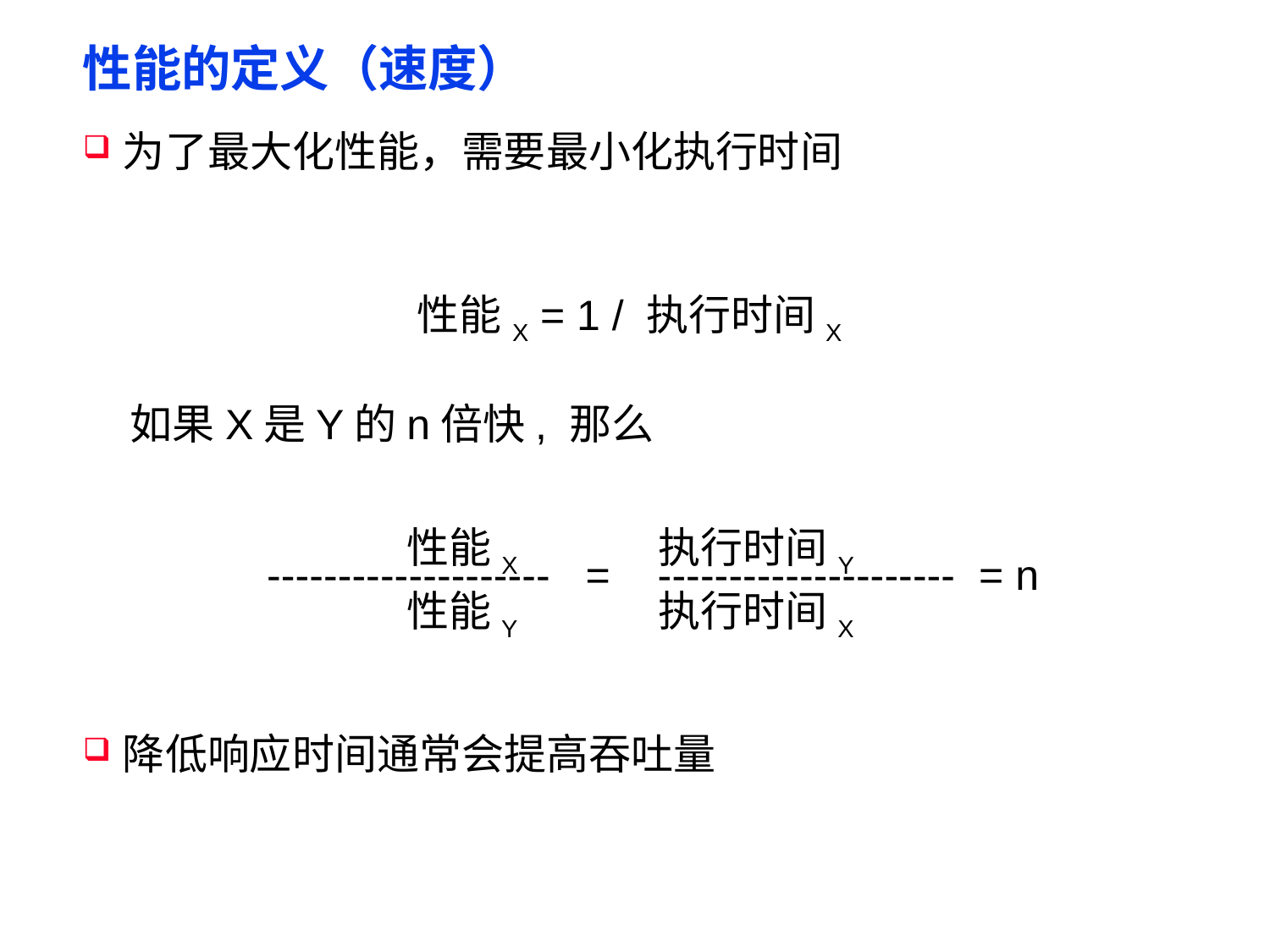

# 性能的定义（速度）
为了最大化性能，需要最小化执行时间
性能X = 1 / 执行时间X
如果X是Y的n倍快, 那么
  性能X           执行时间Y
    --------------------   =    ---------------------  = n
  性能Y           执行时间X
降低响应时间通常会提高吞吐量